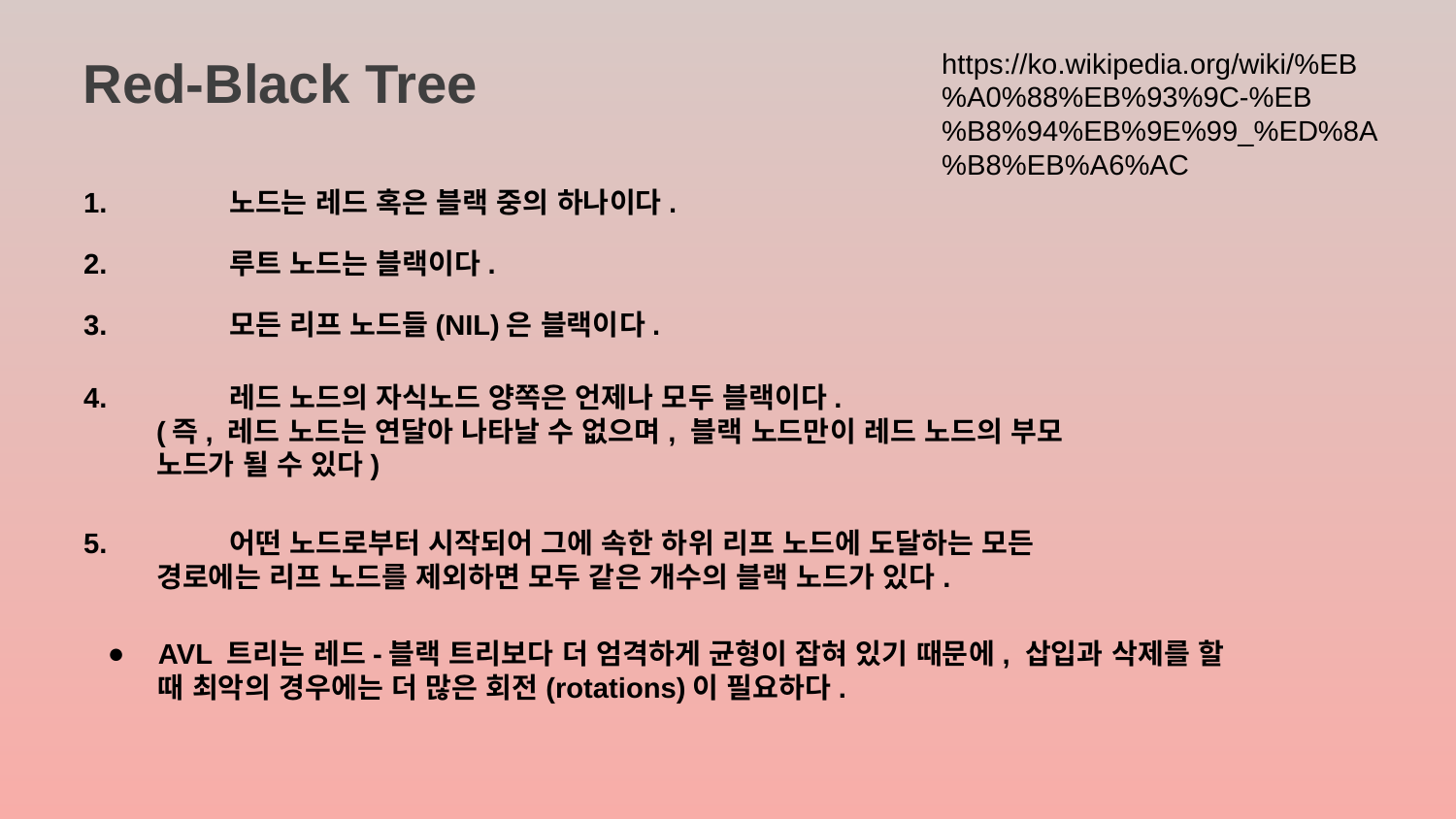

https://ko.wikipedia.org/wiki/%EB%A0%88%EB%93%9C-%EB%B8%94%EB%9E%99_%ED%8A%B8%EB%A6%AC
Red-Black Tree
1.	노드는 레드 혹은 블랙 중의 하나이다.
2.	루트 노드는 블랙이다.
3.	모든 리프 노드들(NIL)은 블랙이다.
4.	레드 노드의 자식노드 양쪽은 언제나 모두 블랙이다.
(즉, 레드 노드는 연달아 나타날 수 없으며, 블랙 노드만이 레드 노드의 부모 노드가 될 수 있다)
5.	어떤 노드로부터 시작되어 그에 속한 하위 리프 노드에 도달하는 모든
경로에는 리프 노드를 제외하면 모두 같은 개수의 블랙 노드가 있다.
AVL 트리는 레드-블랙 트리보다 더 엄격하게 균형이 잡혀 있기 때문에, 삽입과 삭제를 할 때 최악의 경우에는 더 많은 회전(rotations)이 필요하다.